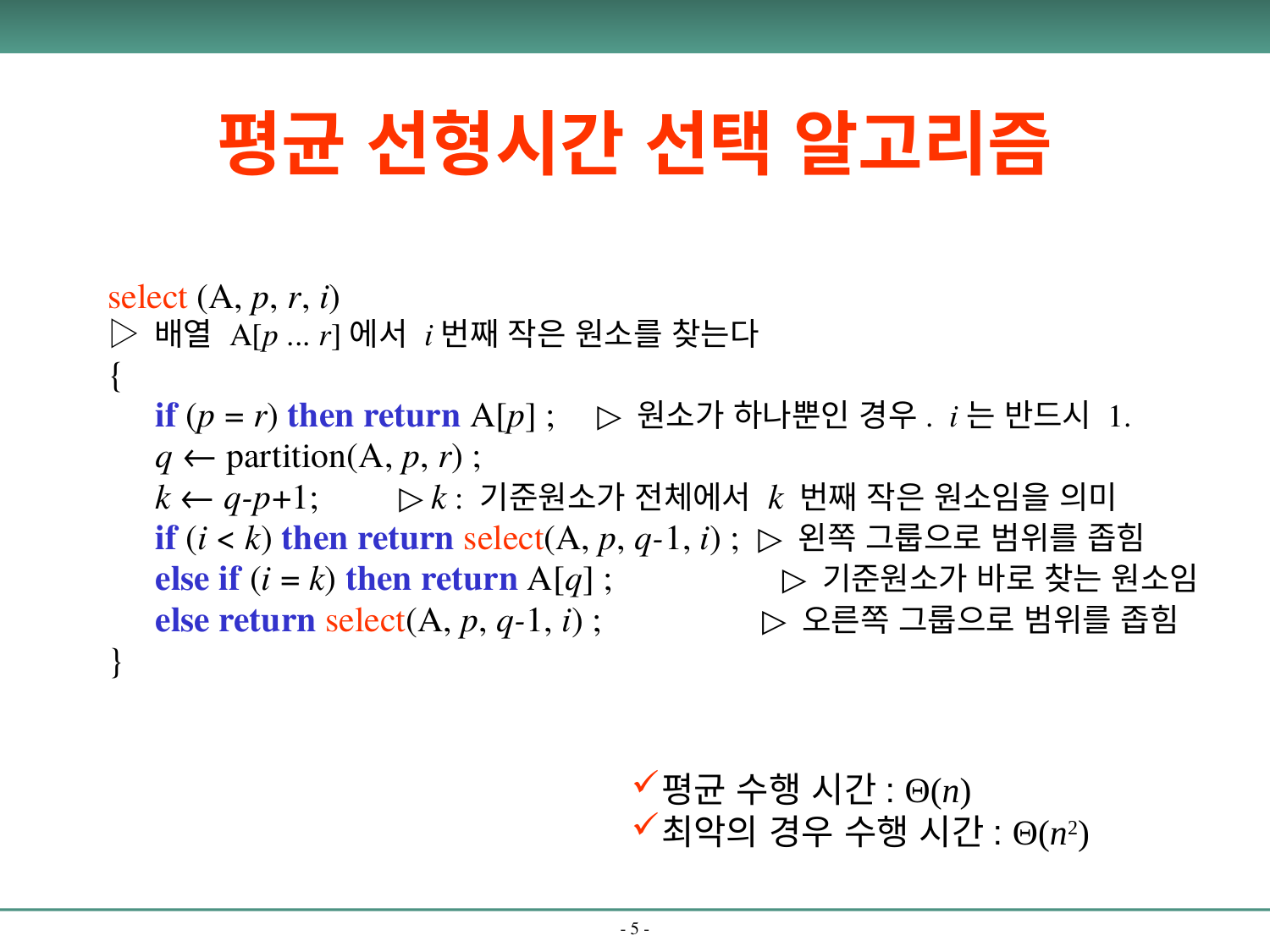

# 평균 선형시간 선택 알고리즘
select (A, p, r, i)
▷ 배열 A[p ... r]에서 i번째 작은 원소를 찾는다
{
	if (p = r) then return A[p] ;    ▷ 원소가 하나뿐인 경우.  i는 반드시 1.
 	q ← partition(A, p, r) ;
	k ← q-p+1;         ▷ k : 기준원소가 전체에서 k 번째 작은 원소임을 의미
	if (i < k) then return select(A, p, q-1, i) ;  ▷ 왼쪽 그룹으로 범위를 좁힘
	else if (i = k) then return A[q] ;                ▷ 기준원소가 바로 찾는 원소임
	else return select(A, p, q-1, i) ;                 ▷ 오른쪽 그룹으로 범위를 좁힘
}

평균 수행 시간: Θ(n)
최악의 경우 수행 시간: Θ(n2)